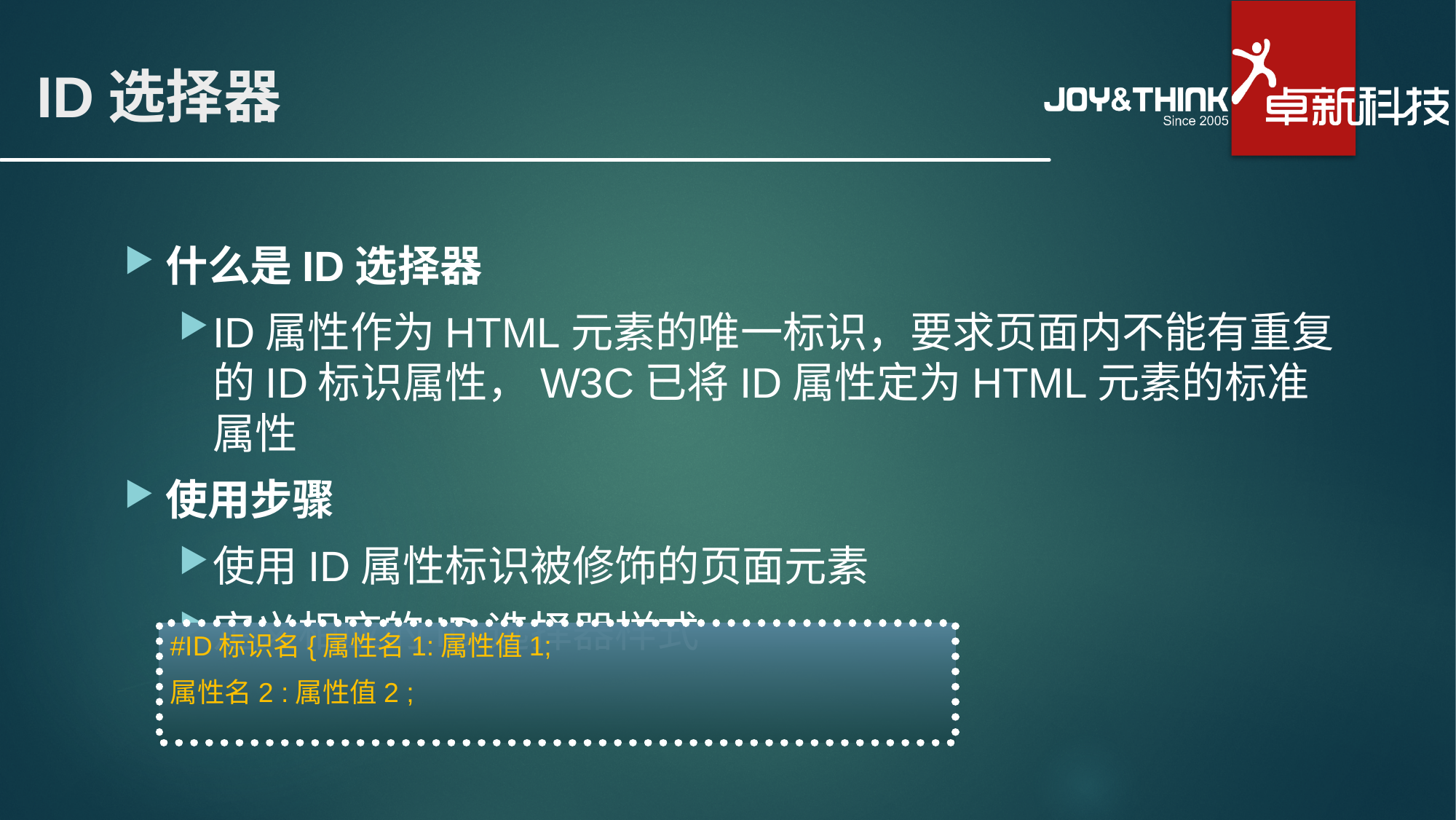

# ID选择器
什么是ID选择器
ID属性作为HTML元素的唯一标识，要求页面内不能有重复的ID标识属性，W3C已将ID属性定为HTML元素的标准属性
使用步骤
使用ID属性标识被修饰的页面元素
定义相应的ID选择器样式
#ID标识名{属性名1:属性值1;
属性名2 :属性值2 ;